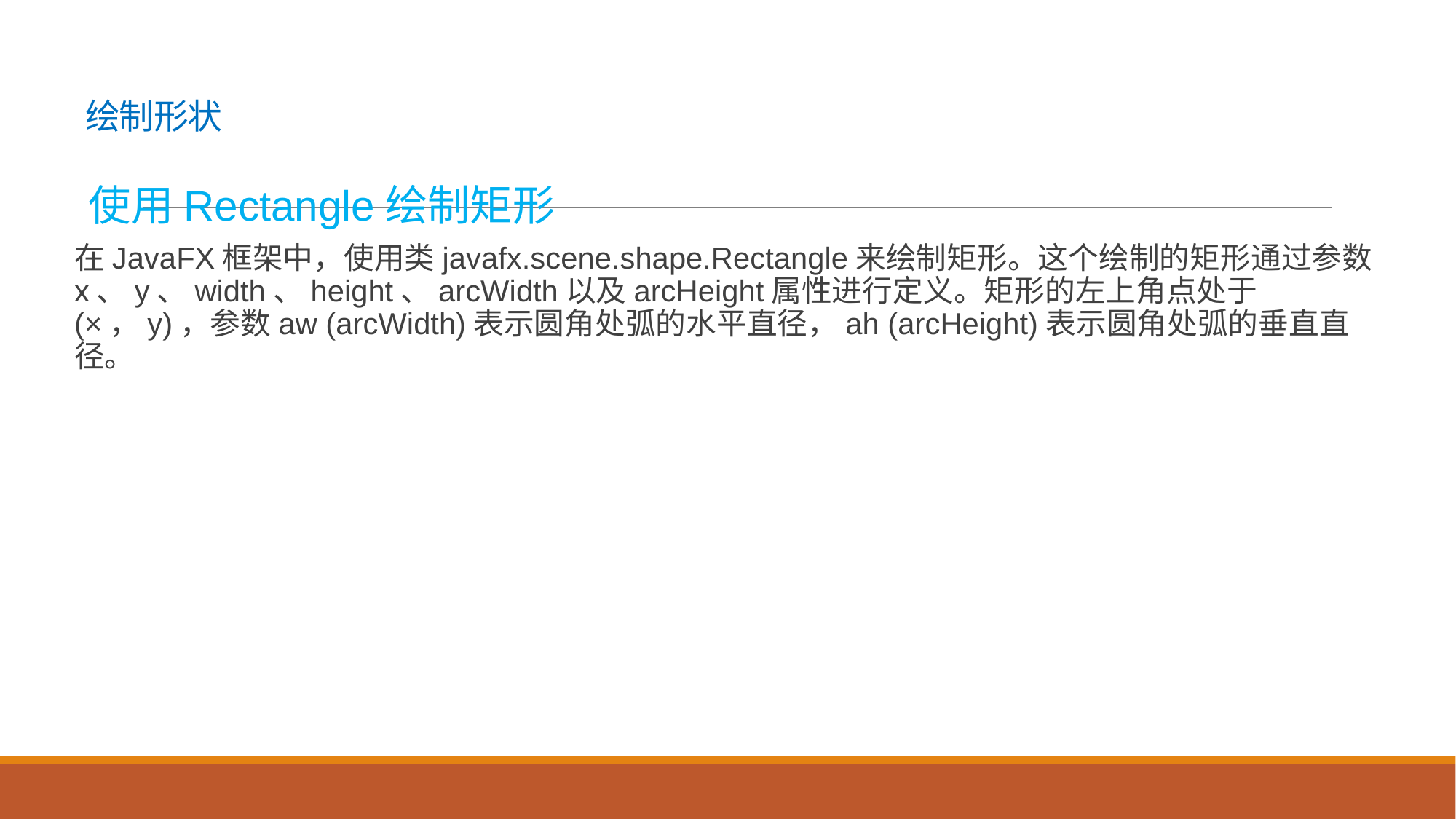

# 绘制形状
使用Rectangle绘制矩形
在JavaFX框架中，使用类javafx.scene.shape.Rectangle来绘制矩形。这个绘制的矩形通过参数x、y、width、height、arcWidth以及arcHeight属性进行定义。矩形的左上角点处于(×，y)，参数aw (arcWidth)表示圆角处弧的水平直径，ah (arcHeight)表示圆角处弧的垂直直径。